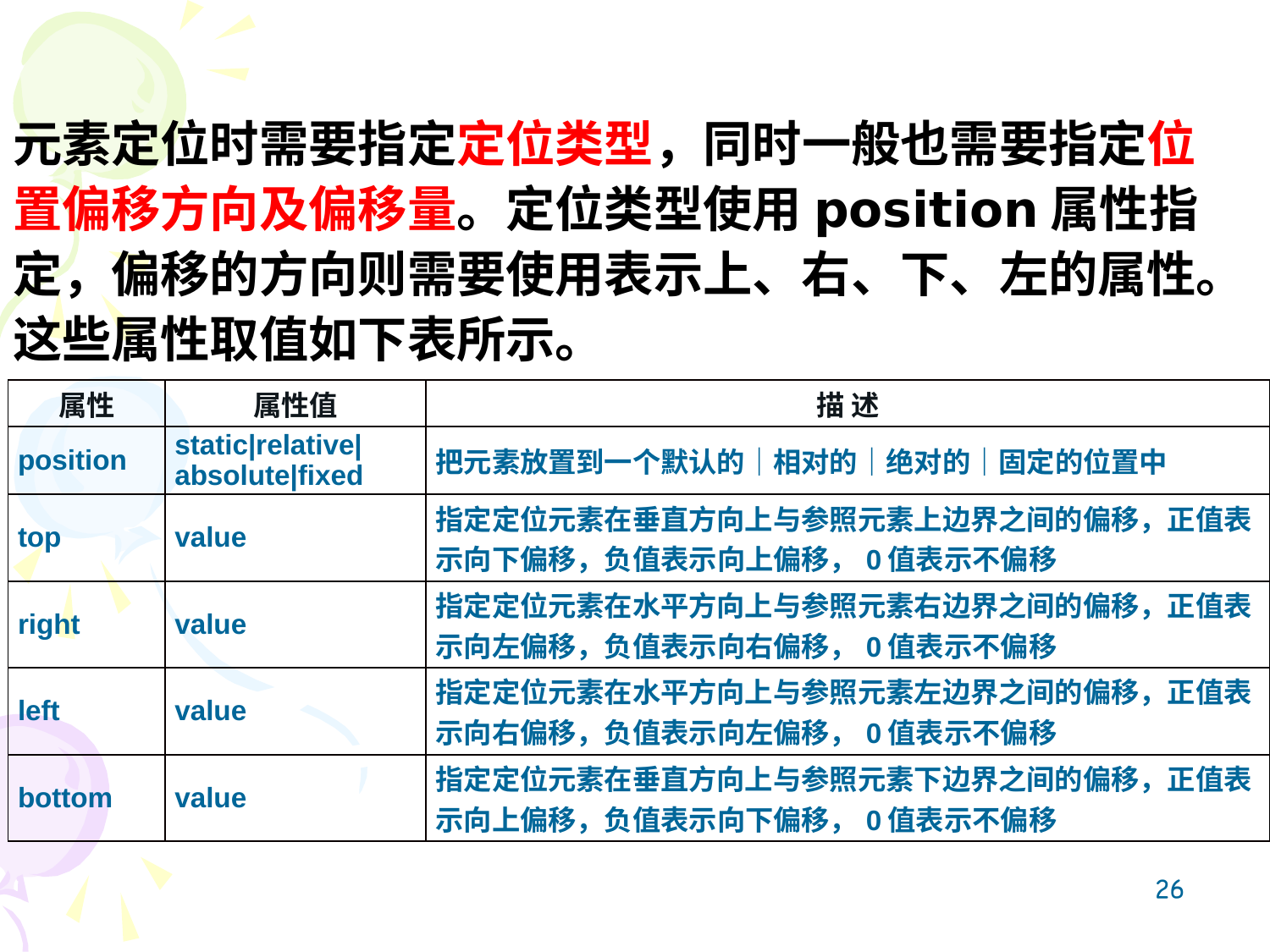

元素定位时需要指定定位类型，同时一般也需要指定位置偏移方向及偏移量。定位类型使用position属性指定，偏移的方向则需要使用表示上、右、下、左的属性。这些属性取值如下表所示。

| 属性 | 属性值 | 描 述 |
| --- | --- | --- |
| position | static|relative|absolute|fixed | 把元素放置到一个默认的｜相对的｜绝对的｜固定的位置中 |
| top | value | 指定定位元素在垂直方向上与参照元素上边界之间的偏移，正值表示向下偏移，负值表示向上偏移，0值表示不偏移 |
| right | value | 指定定位元素在水平方向上与参照元素右边界之间的偏移，正值表示向左偏移，负值表示向右偏移，0值表示不偏移 |
| left | value | 指定定位元素在水平方向上与参照元素左边界之间的偏移，正值表示向右偏移，负值表示向左偏移，0值表示不偏移 |
| bottom | value | 指定定位元素在垂直方向上与参照元素下边界之间的偏移，正值表示向上偏移，负值表示向下偏移，0值表示不偏移 |
26